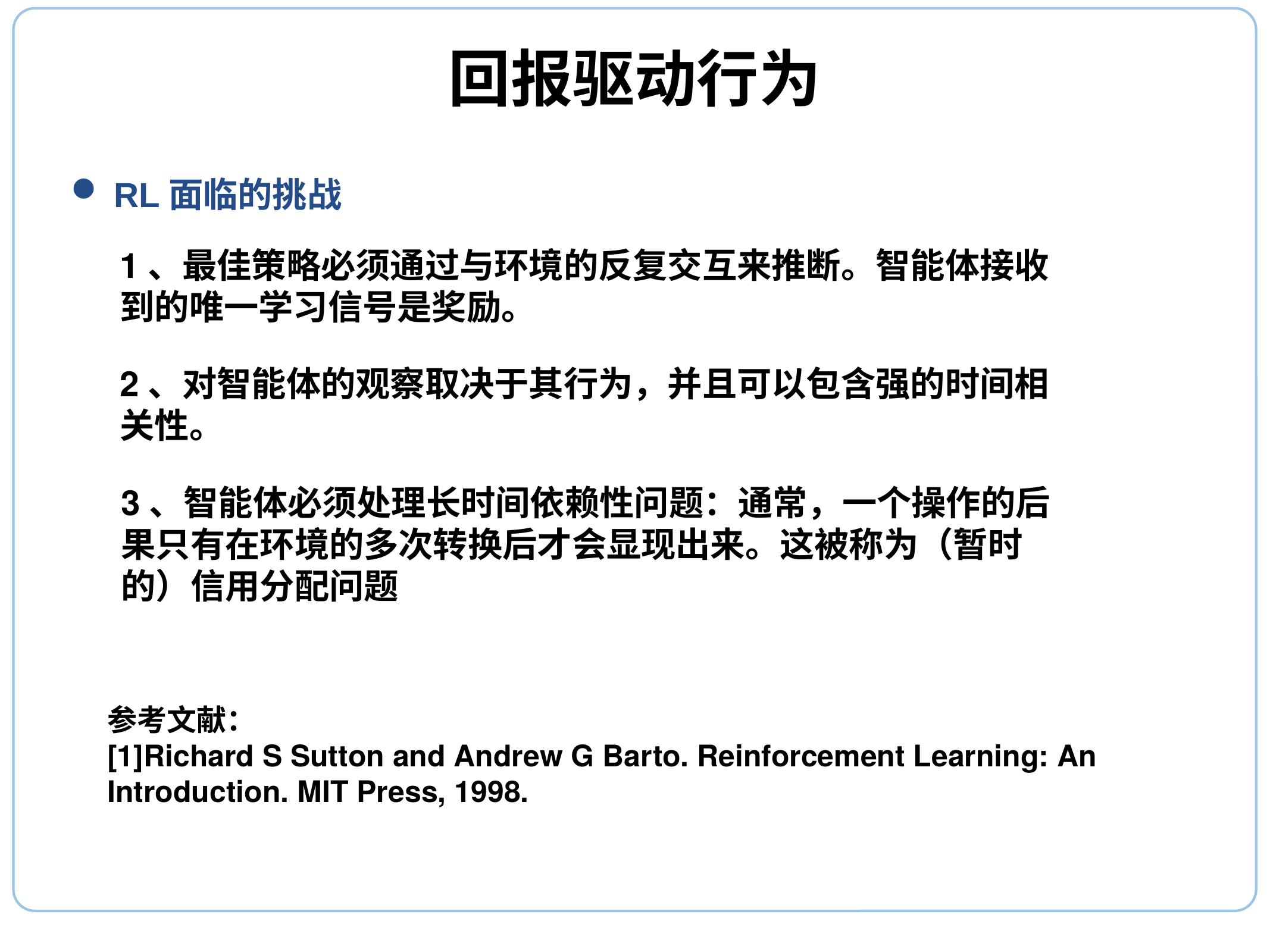

# 回报驱动行为
RL面临的挑战
1、最佳策略必须通过与环境的反复交互来推断。智能体接收到的唯一学习信号是奖励。
2、对智能体的观察取决于其行为，并且可以包含强的时间相关性。
3、智能体必须处理长时间依赖性问题：通常，一个操作的后果只有在环境的多次转换后才会显现出来。这被称为（暂时的）信用分配问题
参考文献：
[1]Richard S Sutton and Andrew G Barto. Reinforcement Learning: An Introduction. MIT Press, 1998.

5